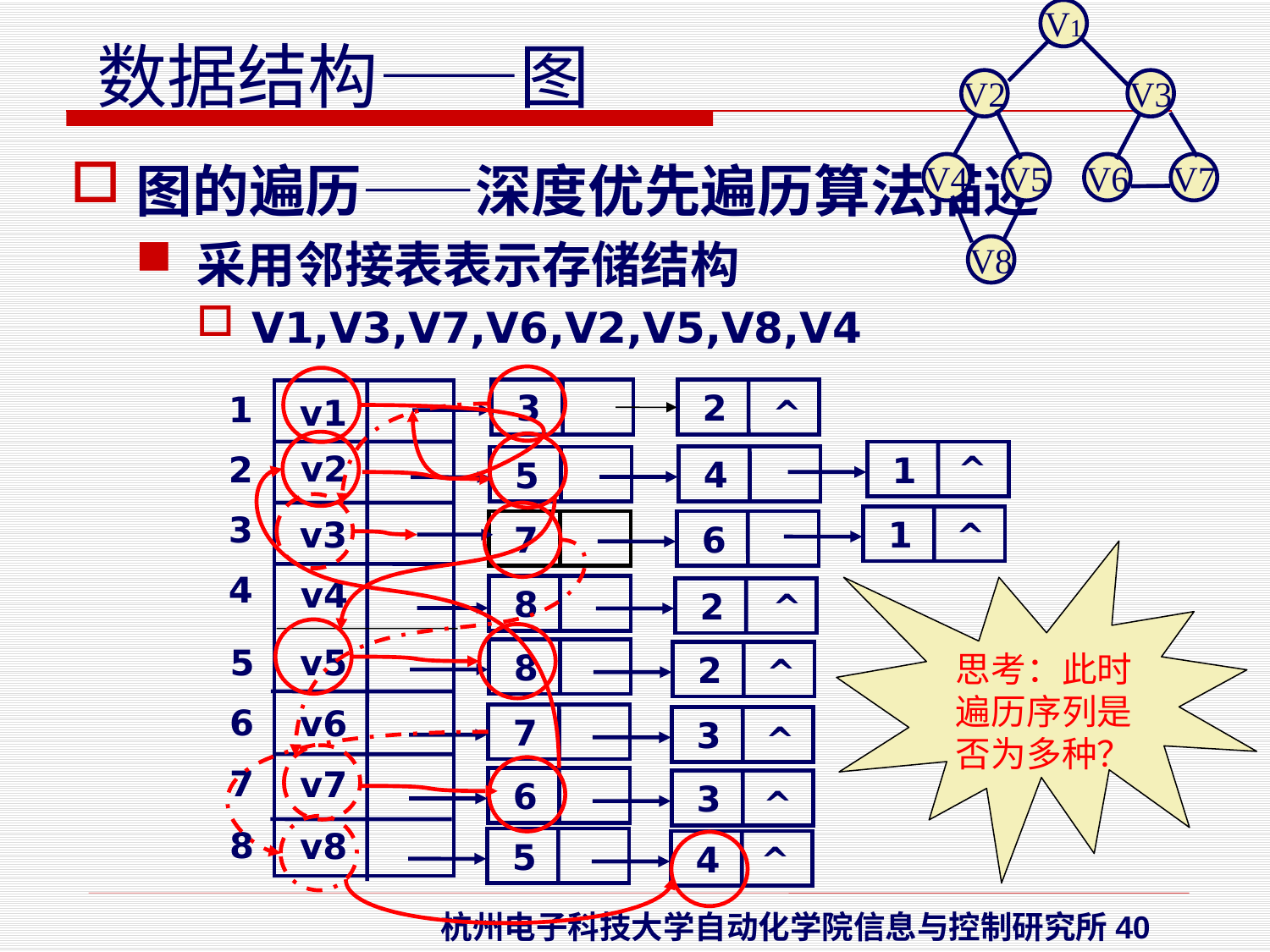

V1

V2
V3

V4
V5
V6
V7

V8
图的遍历——深度优先遍历算法描述
采用邻接表表示存储结构
V1,V3,V7,V6,V2,V5,V8,V4

 2

 3

1
v1
^

 1

^
v2
2

 4

 5

3

 1

v3
^
 7

 6

思考：此时遍历序列是否为多种？
4

v4
 8

 2

^

5
v5
 8

 2

^

6
v6
 7

 3

^

7
v7

 6

 3

^

8
v8

 5

 4

^